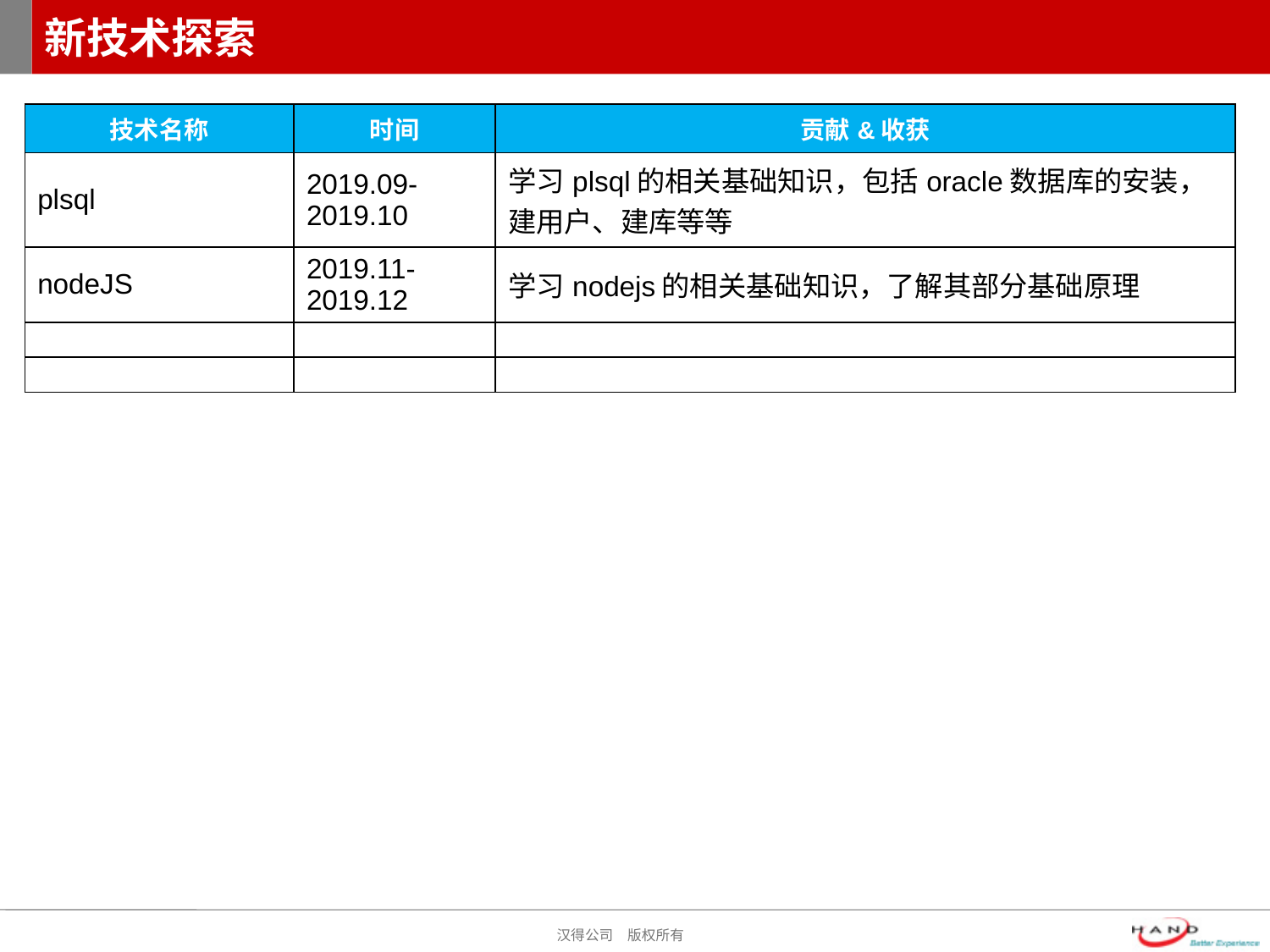

# 新技术探索
| 技术名称 | 时间 | 贡献&收获 |
| --- | --- | --- |
| plsql | 2019.09-2019.10 | 学习plsql的相关基础知识，包括oracle数据库的安装，建用户、建库等等 |
| nodeJS | 2019.11-2019.12 | 学习nodejs的相关基础知识，了解其部分基础原理 |
|  |  |  |
|  |  |  |
12